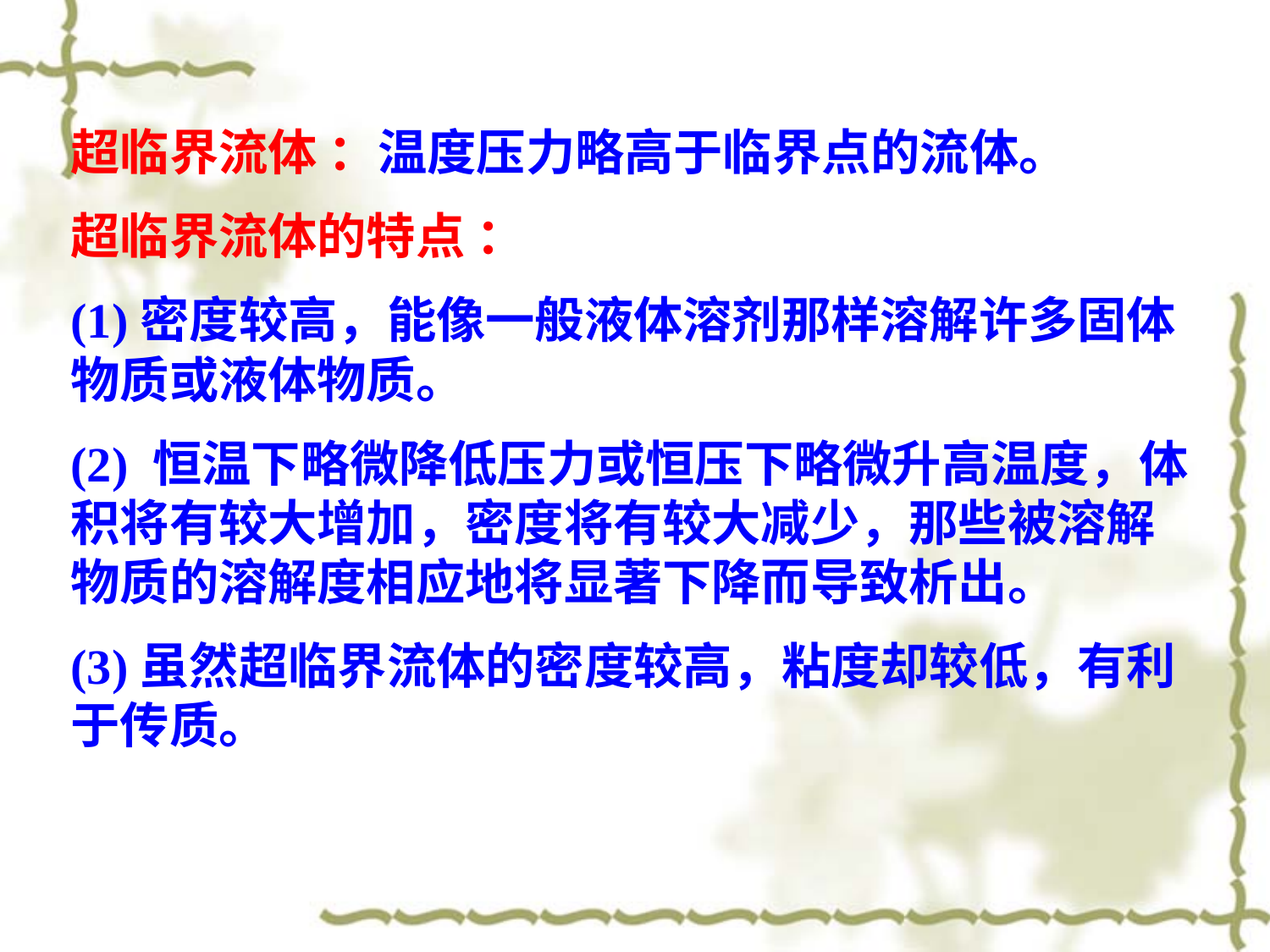

超临界流体 ：温度压力略高于临界点的流体。
超临界流体的特点 ：
(1)密度较高，能像一般液体溶剂那样溶解许多固体物质或液体物质。
(2) 恒温下略微降低压力或恒压下略微升高温度，体积将有较大增加，密度将有较大减少，那些被溶解物质的溶解度相应地将显著下降而导致析出。
(3)虽然超临界流体的密度较高，粘度却较低，有利于传质。